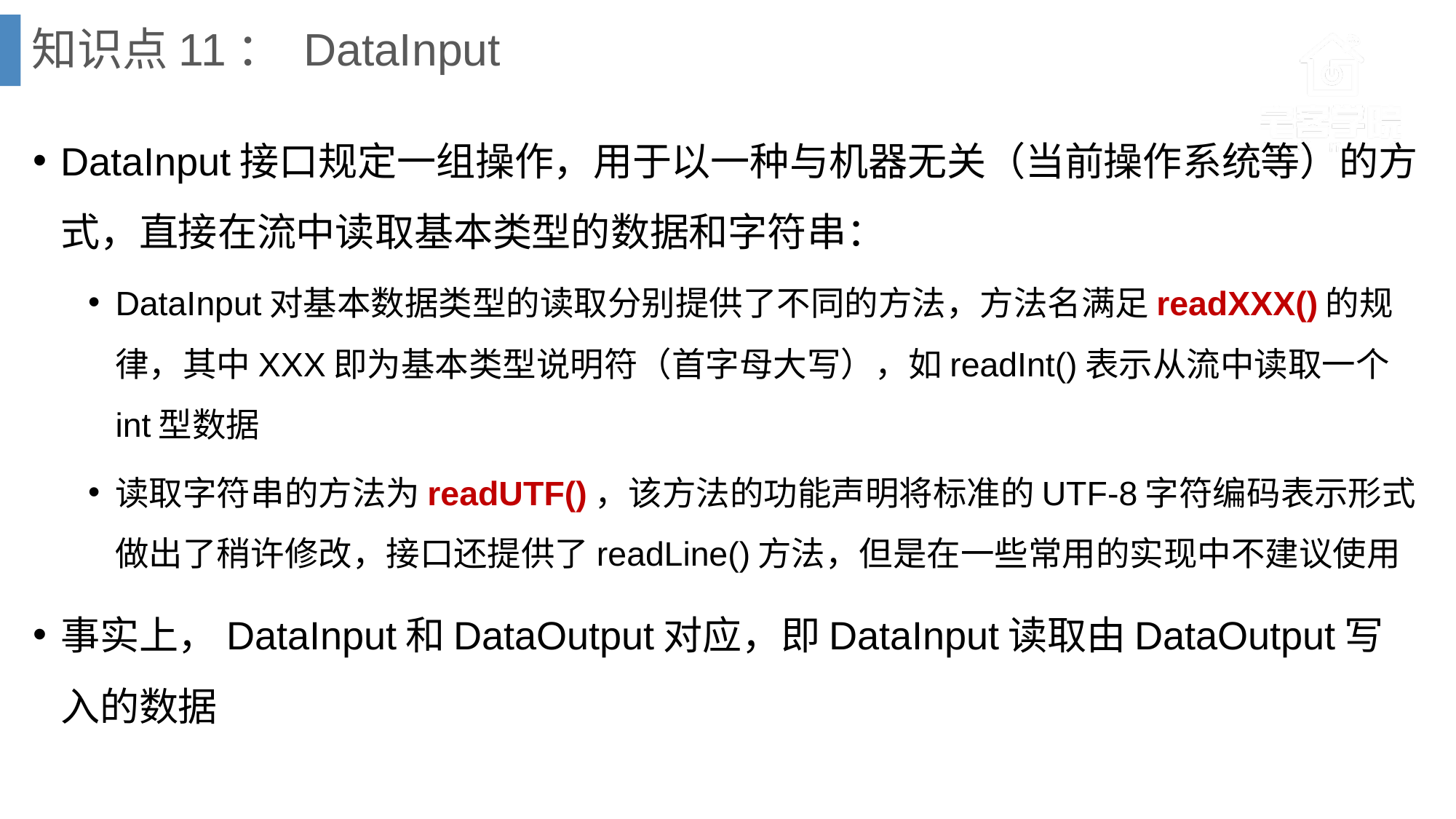

# 知识点11： DataInput
DataInput接口规定一组操作，用于以一种与机器无关（当前操作系统等）的方式，直接在流中读取基本类型的数据和字符串：
DataInput对基本数据类型的读取分别提供了不同的方法，方法名满足readXXX()的规律，其中XXX即为基本类型说明符（首字母大写），如readInt()表示从流中读取一个int型数据
读取字符串的方法为readUTF()，该方法的功能声明将标准的UTF-8字符编码表示形式做出了稍许修改，接口还提供了readLine()方法，但是在一些常用的实现中不建议使用
事实上，DataInput和DataOutput对应，即DataInput读取由DataOutput写入的数据